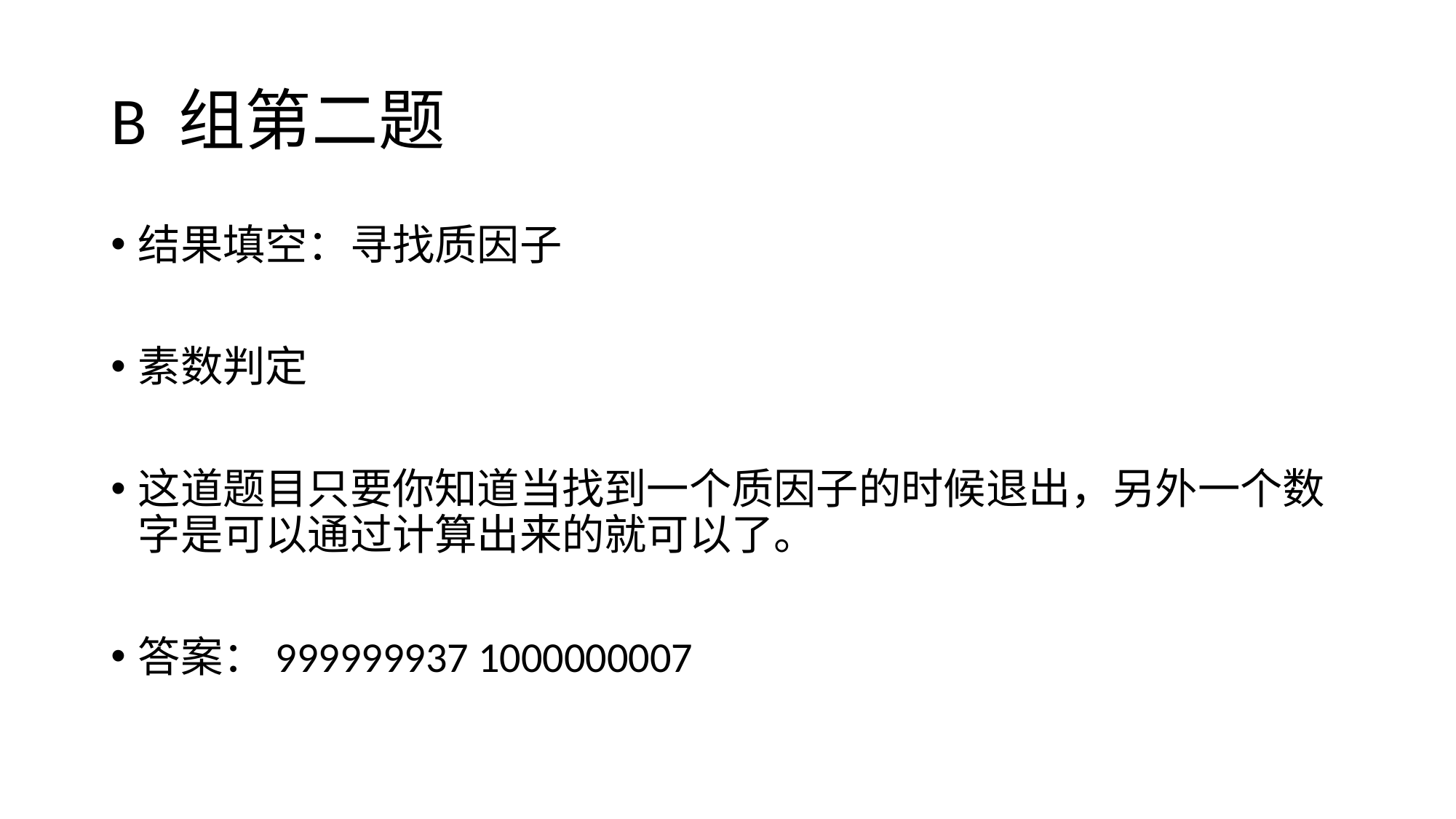

# B 组第二题
结果填空：寻找质因子

素数判定

这道题目只要你知道当找到一个质因子的时候退出，另外一个数字是可以通过计算出来的就可以了。

答案：999999937 1000000007